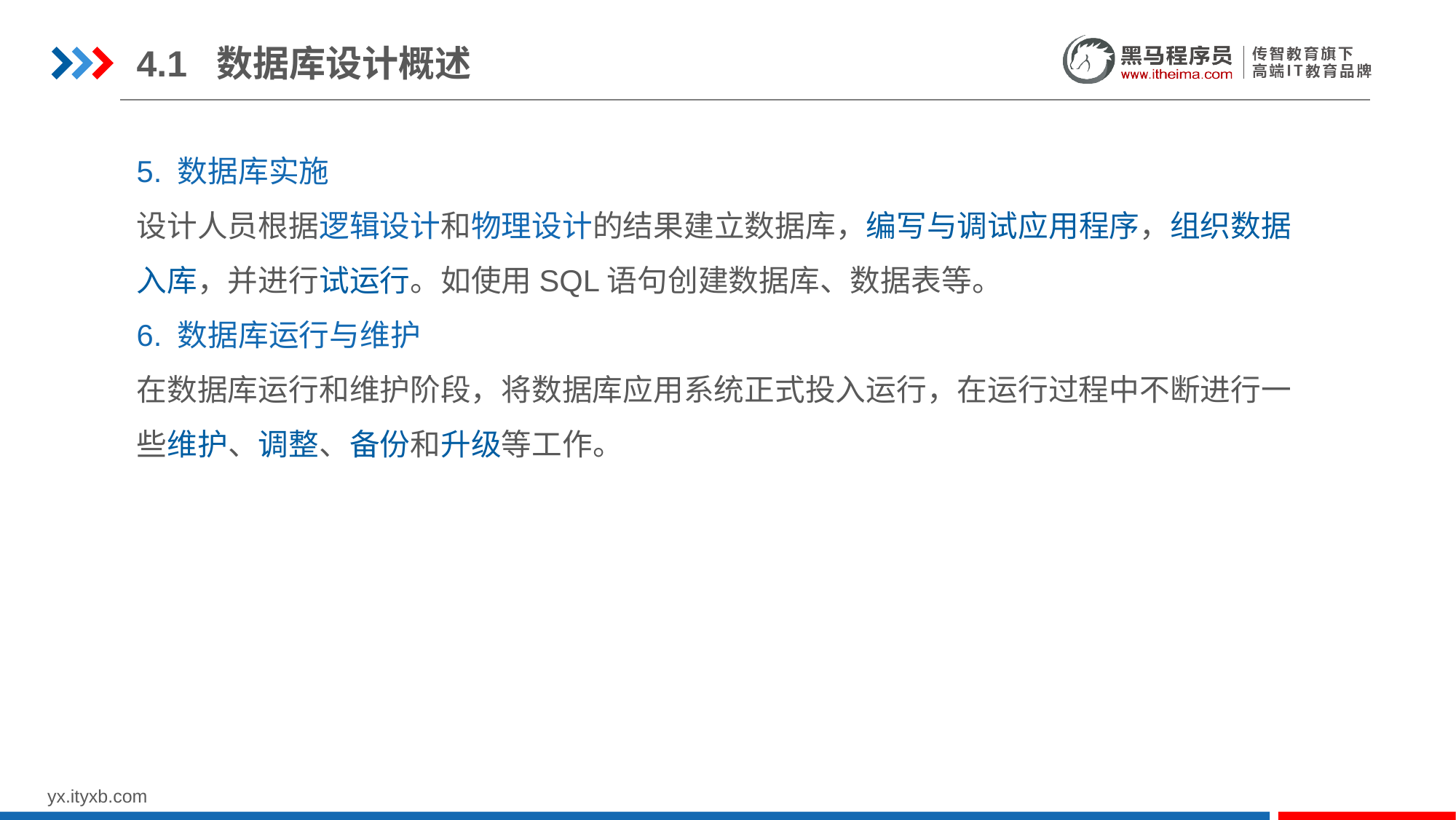

4.1  数据库设计概述
5. 数据库实施
设计人员根据逻辑设计和物理设计的结果建立数据库，编写与调试应用程序，组织数据入库，并进行试运行。如使用SQL语句创建数据库、数据表等。
6. 数据库运行与维护
在数据库运行和维护阶段，将数据库应用系统正式投入运行，在运行过程中不断进行一些维护、调整、备份和升级等工作。